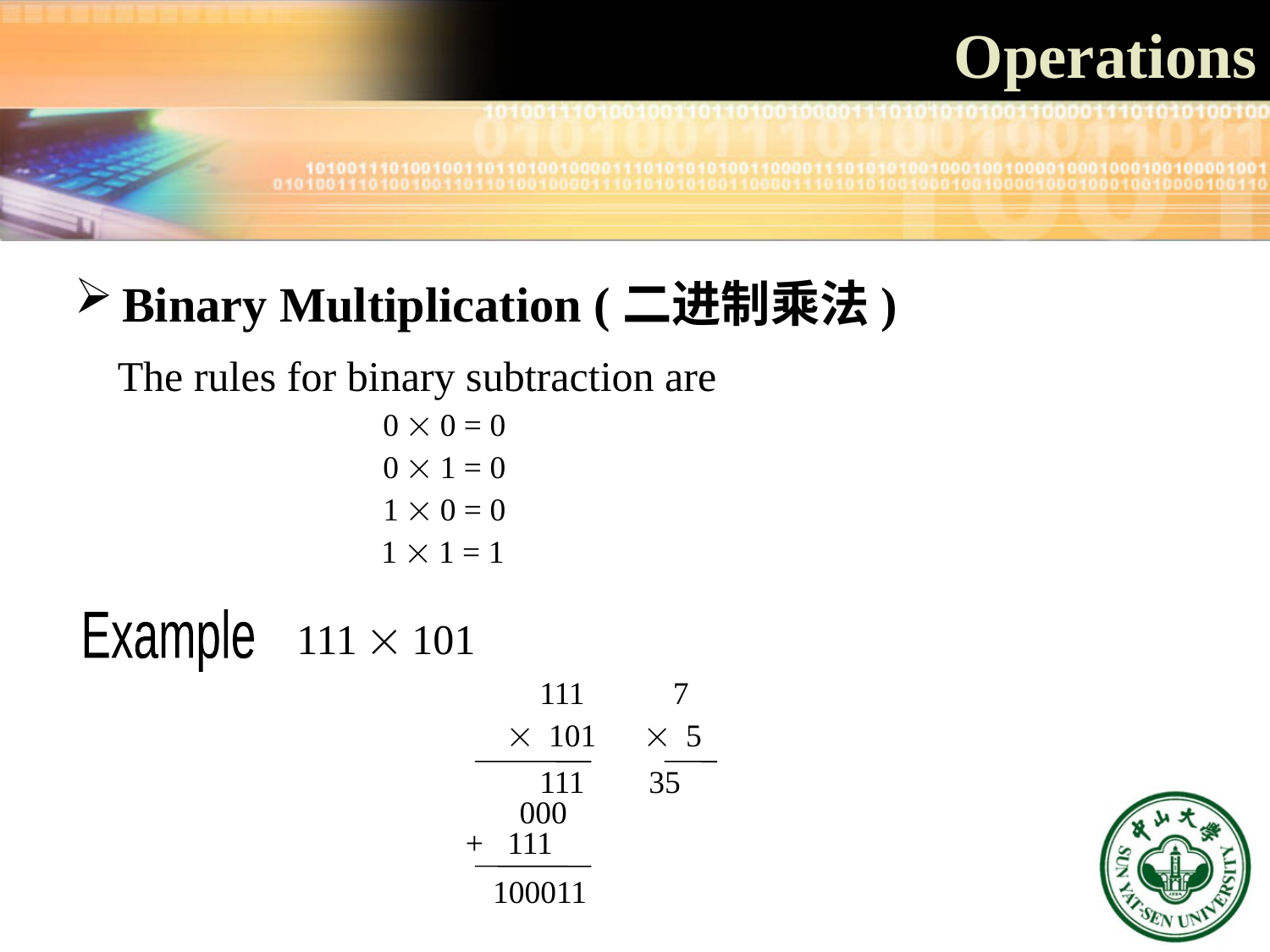

Operations
Binary Multiplication (二进制乘法)

The rules for binary subtraction are
0 × 0 = 0
0 × 1 = 0
1 × 0 = 0
1 × 1 = 1
111 × 101
Example
    111           7
×  101      ×  5
    111        35

    000
 +   111
100011